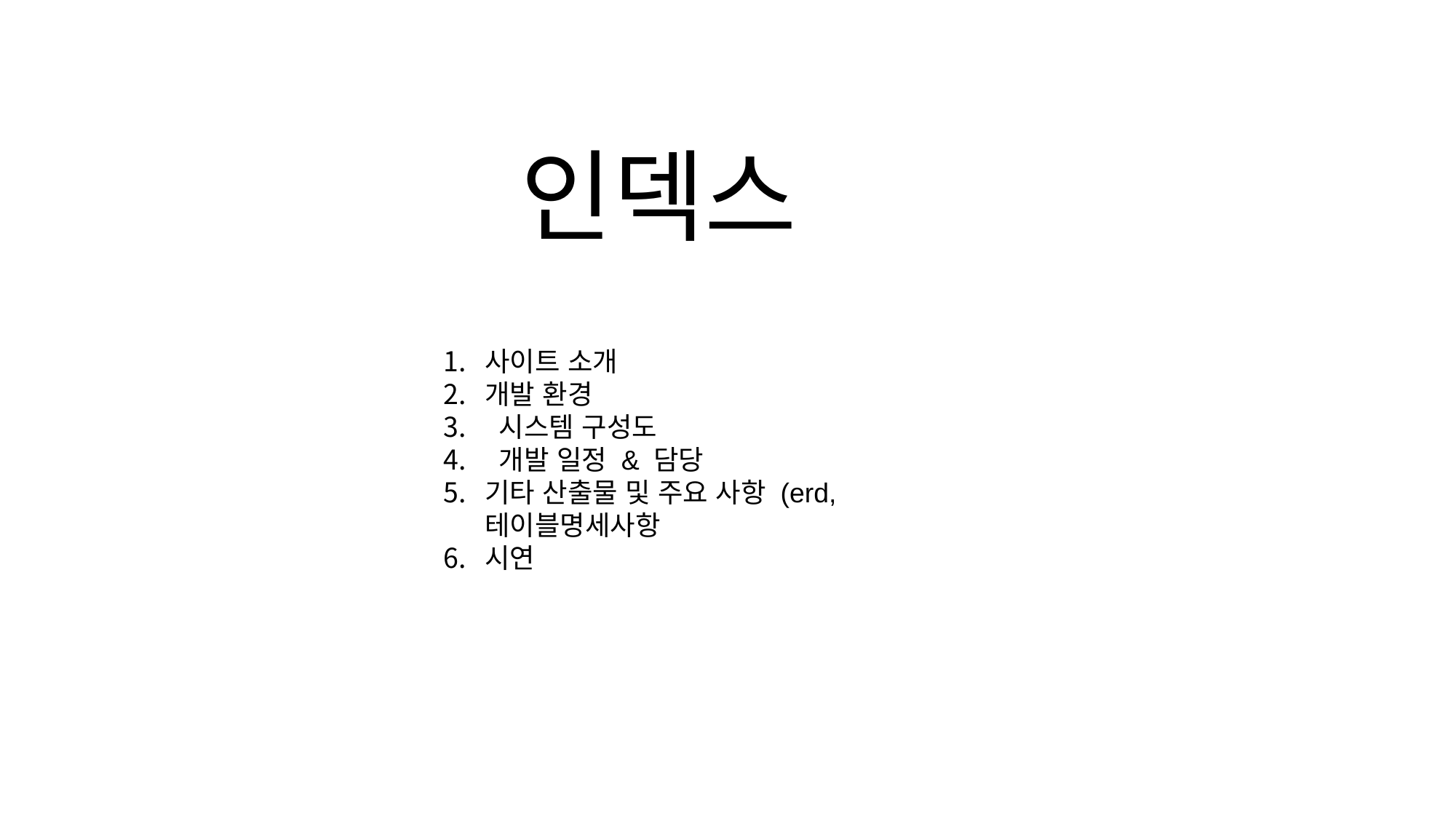

인덱스
사이트 소개
개발 환경
 시스템 구성도
 개발 일정 & 담당
기타 산출물 및 주요 사항 (erd,  테이블명세사항
시연